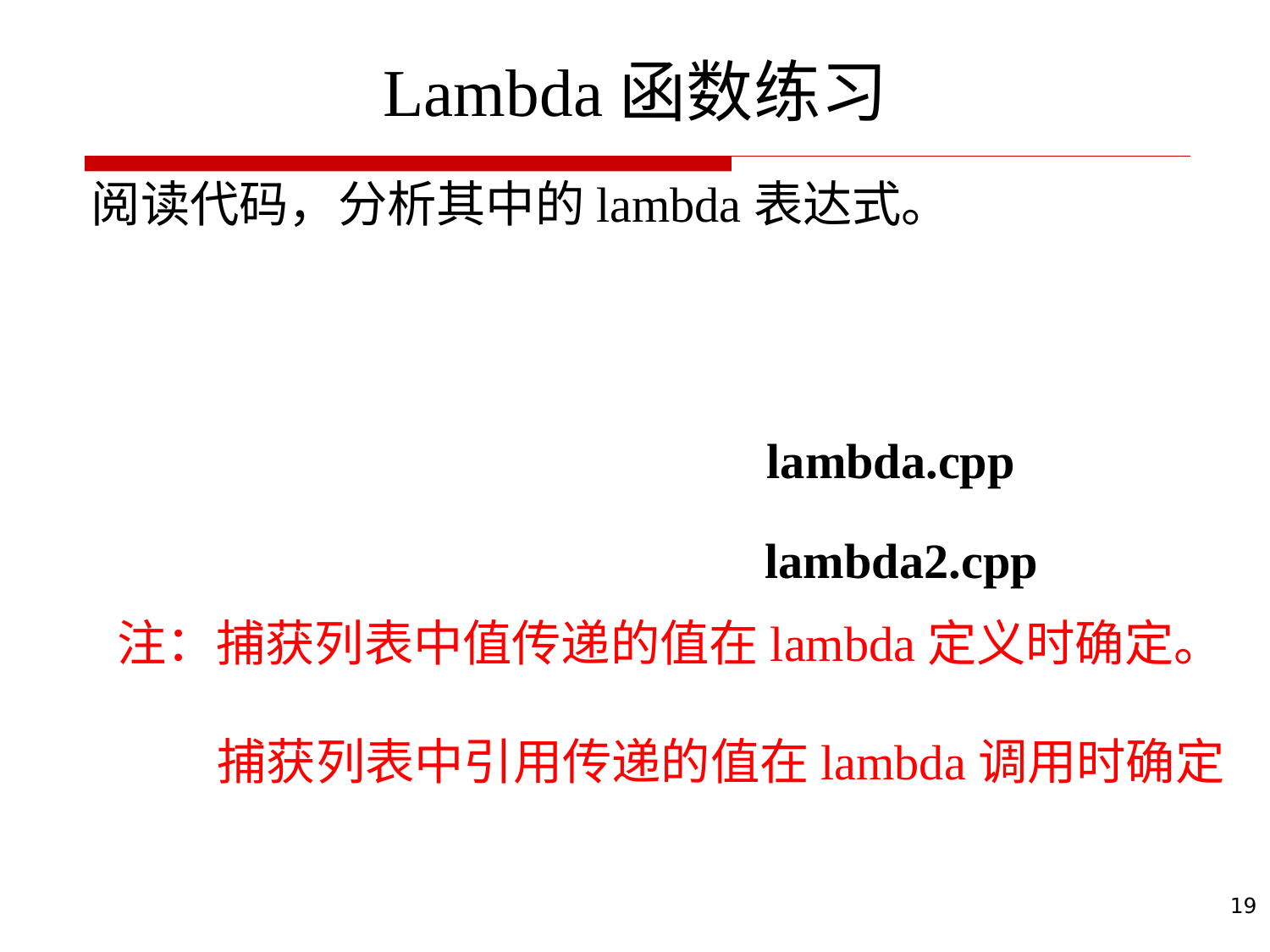

# Lambda函数练习
阅读代码，分析其中的lambda表达式。
lambda.cpp
lambda2.cpp
注：捕获列表中值传递的值在lambda定义时确定。
        捕获列表中引用传递的值在lambda调用时确定
19